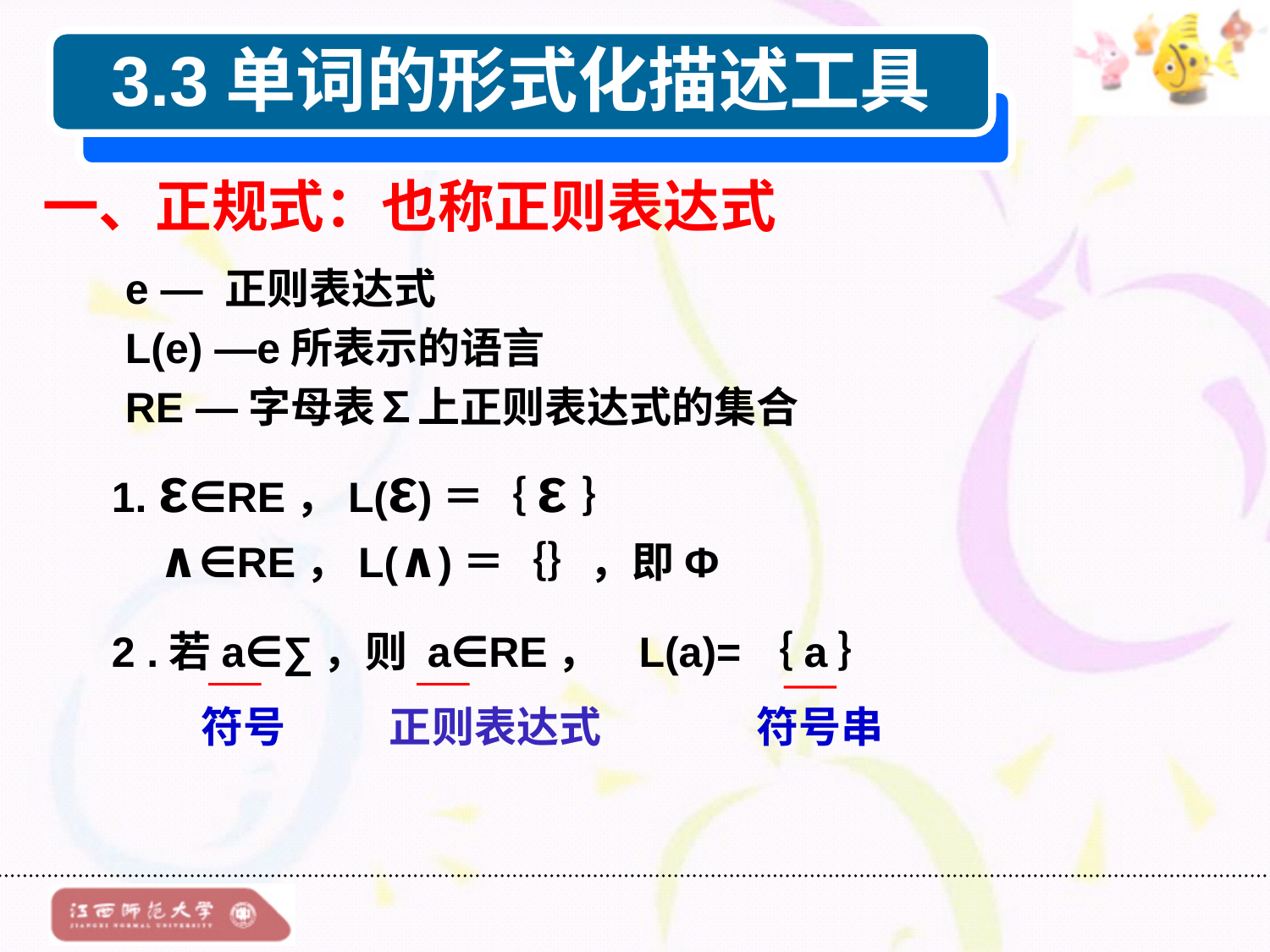

3.3单词的形式化描述工具

一、正规式：也称正则表达式
       e — 正则表达式
       L(e) —e所表示的语言
       RE —字母表∑上正则表达式的集合
1. ε∈RE，L(ε)＝｛ε｝
    ∧∈RE，L(∧)＝｛｝，即Φ
2 .若a∈∑，则 a∈RE，   L(a)=｛a｝

符号
正则表达式
符号串